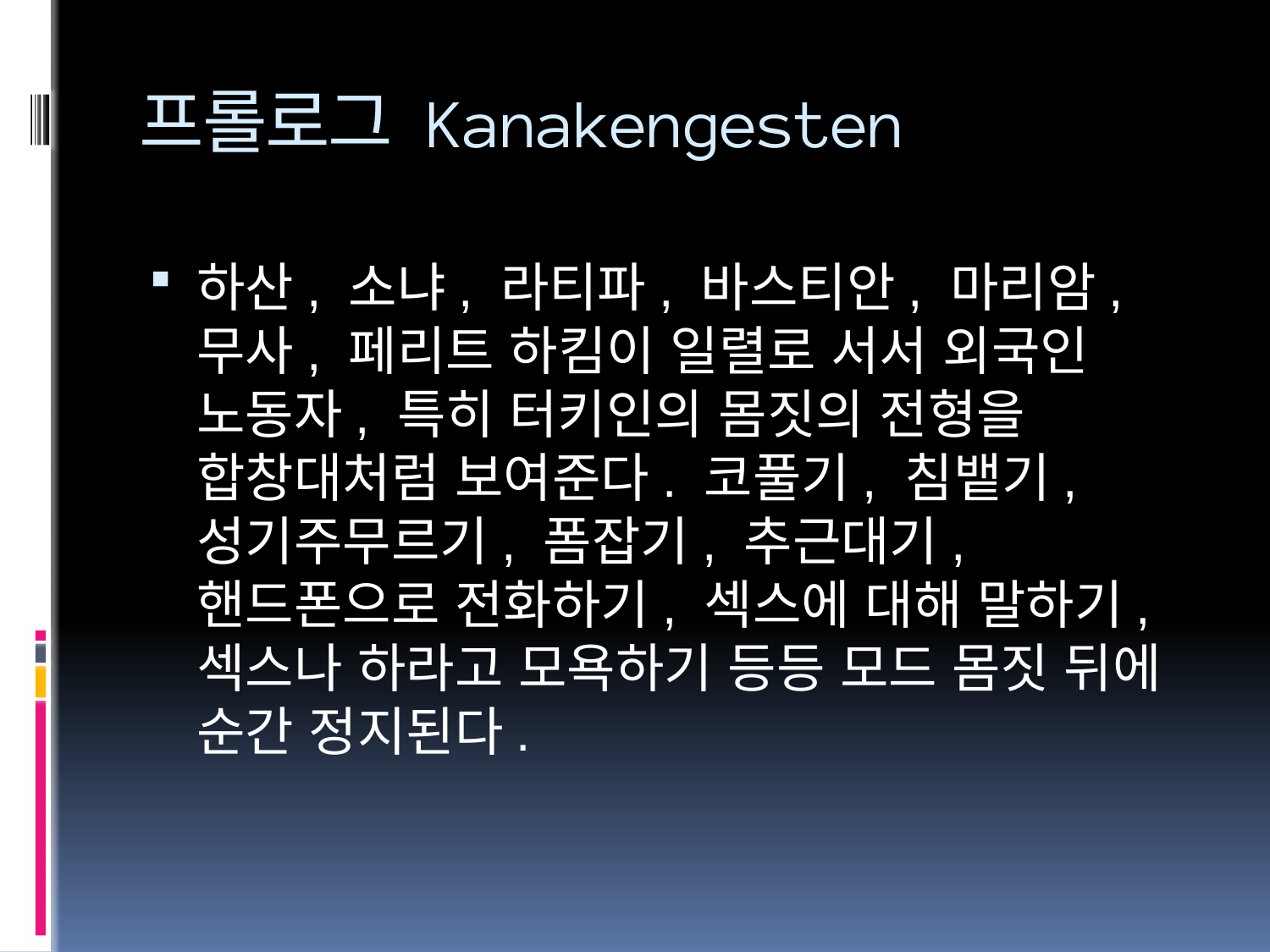

# 프롤로그 Kanakengesten
하산, 소냐, 라티파, 바스티안, 마리암, 무사, 페리트 하킴이 일렬로 서서 외국인 노동자, 특히 터키인의 몸짓의 전형을 합창대처럼 보여준다. 코풀기, 침뱉기, 성기주무르기, 폼잡기, 추근대기, 핸드폰으로 전화하기, 섹스에 대해 말하기, 섹스나 하라고 모욕하기 등등 모드 몸짓 뒤에 순간 정지된다.